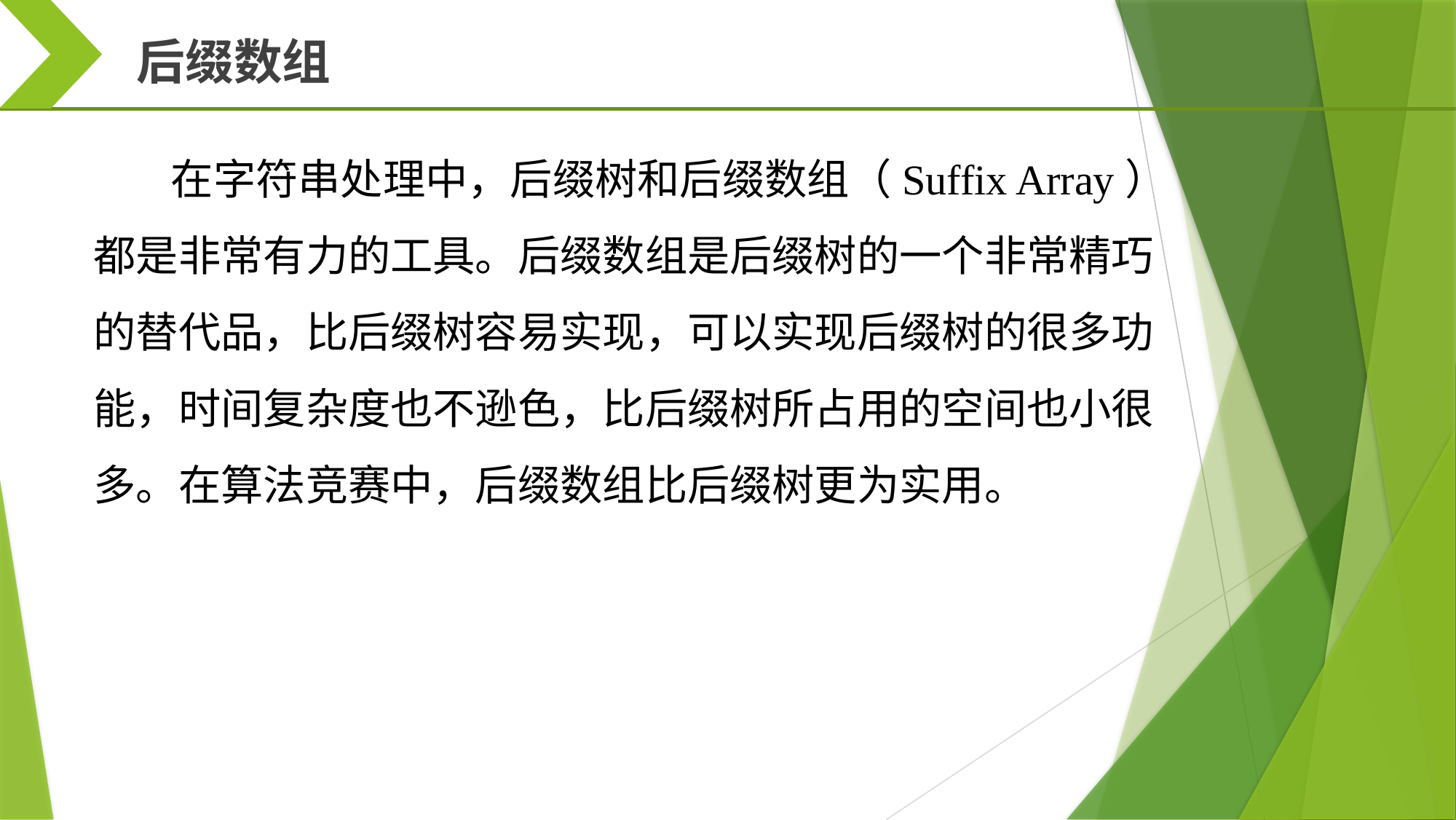

后缀数组
在字符串处理中，后缀树和后缀数组（Suffix Array）都是非常有力的工具。后缀数组是后缀树的一个非常精巧的替代品，比后缀树容易实现，可以实现后缀树的很多功能，时间复杂度也不逊色，比后缀树所占用的空间也小很多。在算法竞赛中，后缀数组比后缀树更为实用。